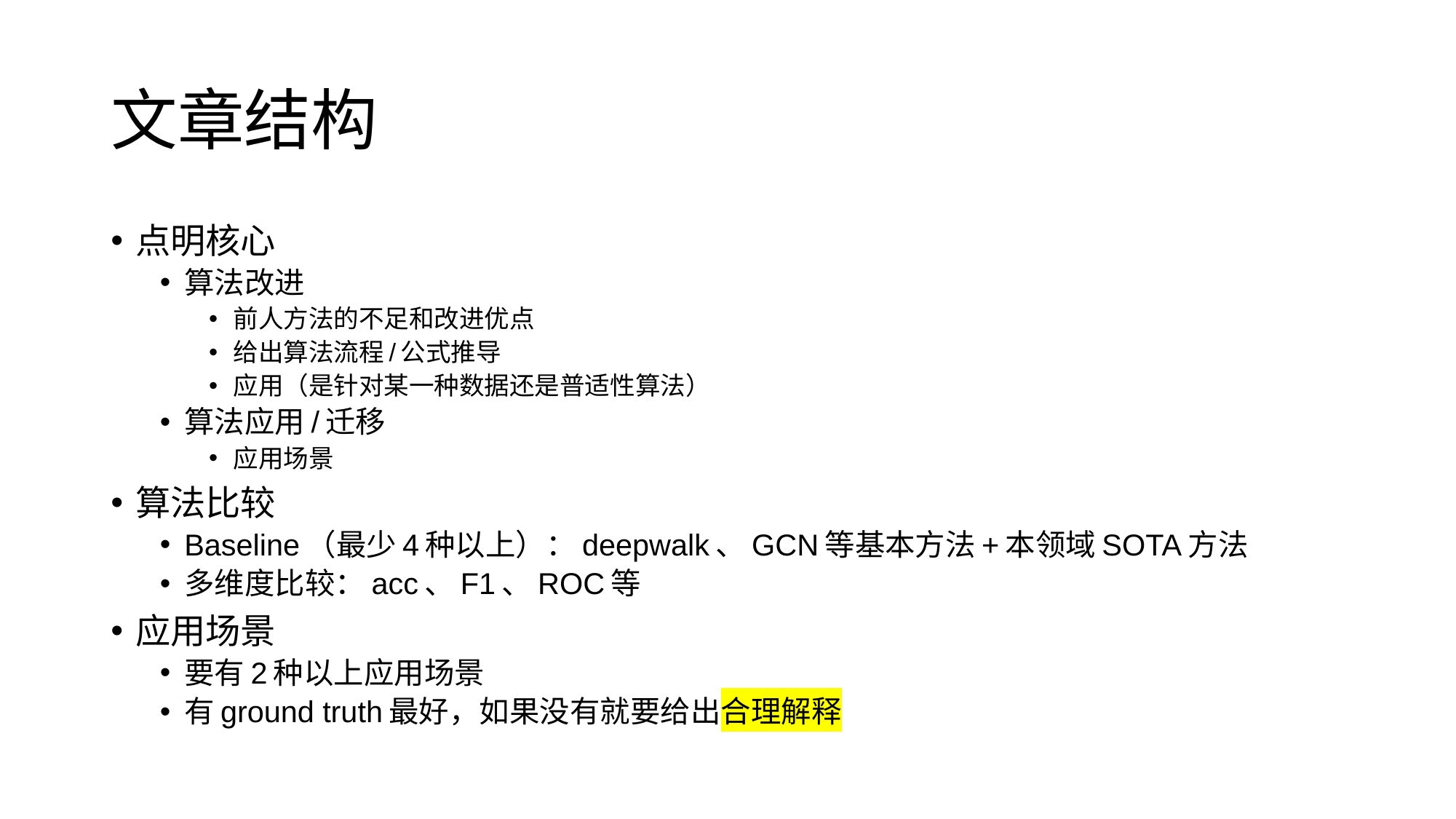

# 文章结构
点明核心
算法改进
前人方法的不足和改进优点
给出算法流程/公式推导
应用（是针对某一种数据还是普适性算法）
算法应用/迁移
应用场景
算法比较
Baseline（最少4种以上）：deepwalk、GCN等基本方法+本领域SOTA方法
多维度比较：acc、F1、ROC等
应用场景
要有2种以上应用场景
有ground truth最好，如果没有就要给出合理解释